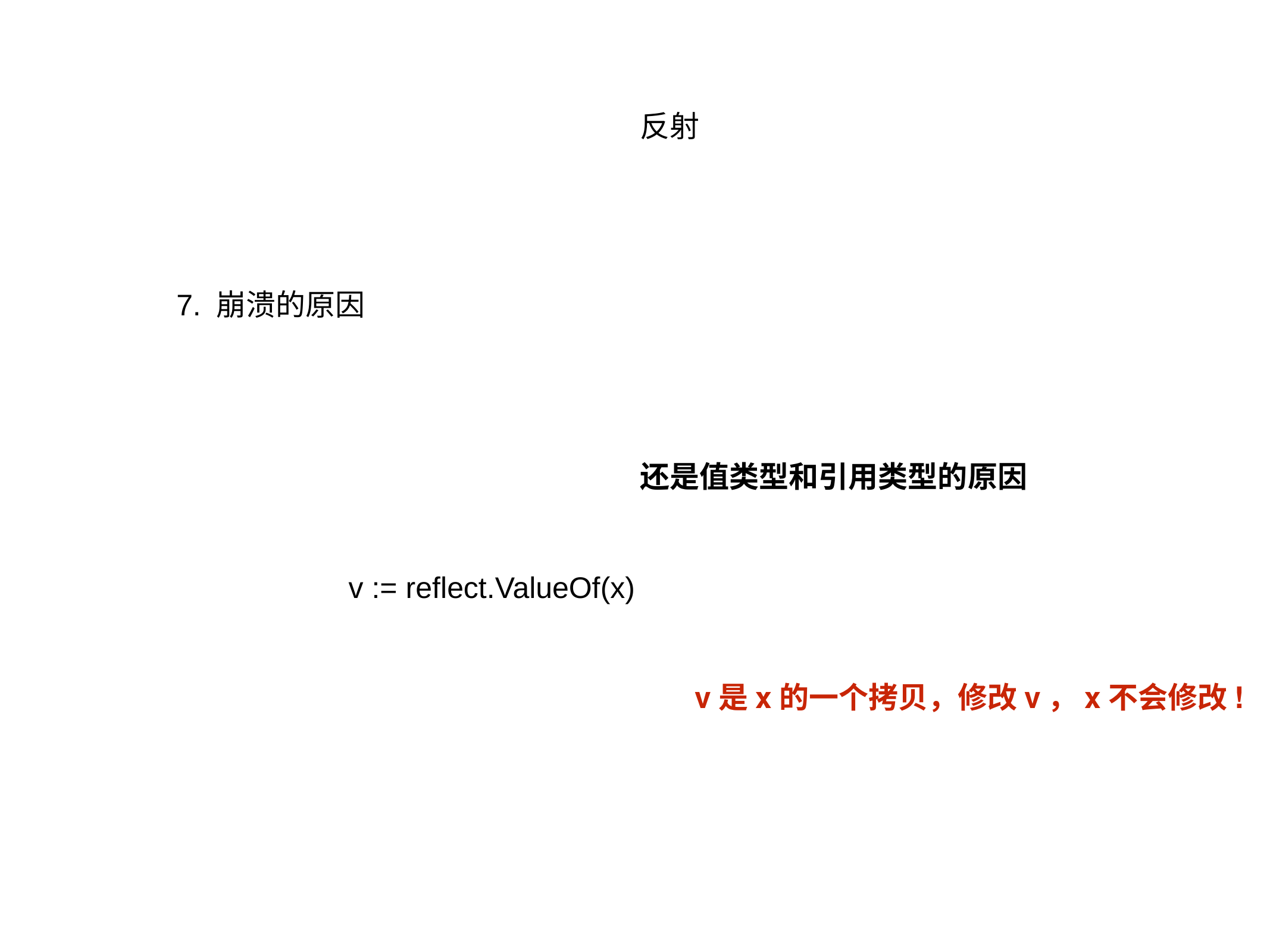

反射
7. 崩溃的原因
还是值类型和引用类型的原因
v := reflect.ValueOf(x)
v是x的一个拷贝，修改v，x不会修改!